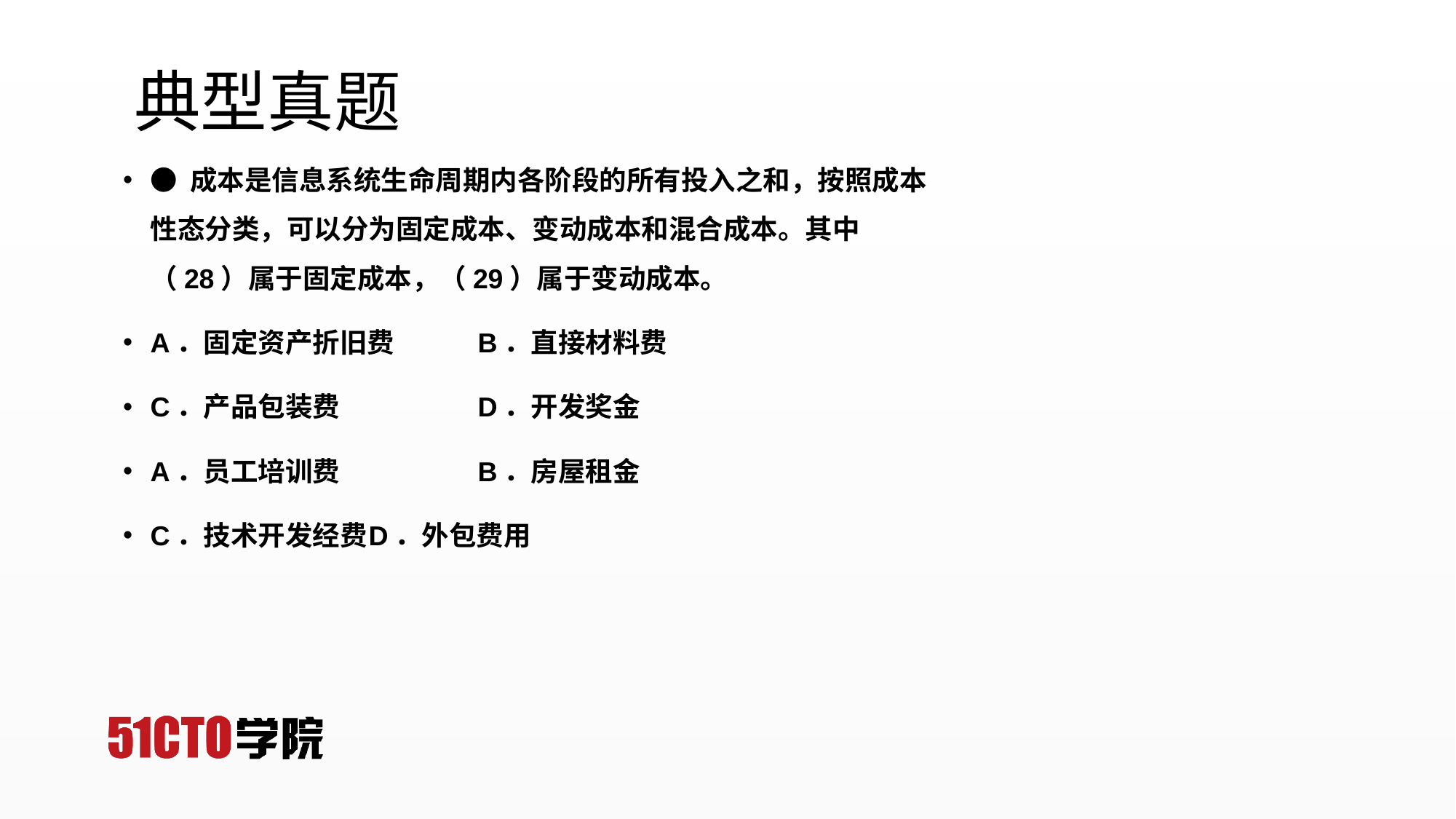

# 典型真题
● 成本是信息系统生命周期内各阶段的所有投入之和，按照成本性态分类，可以分为固定成本、变动成本和混合成本。其中（28）属于固定成本，（29）属于变动成本。
A．固定资产折旧费 	B．直接材料费
C．产品包装费		D．开发奖金
A．员工培训费		B．房屋租金
C．技术开发经费	D．外包费用